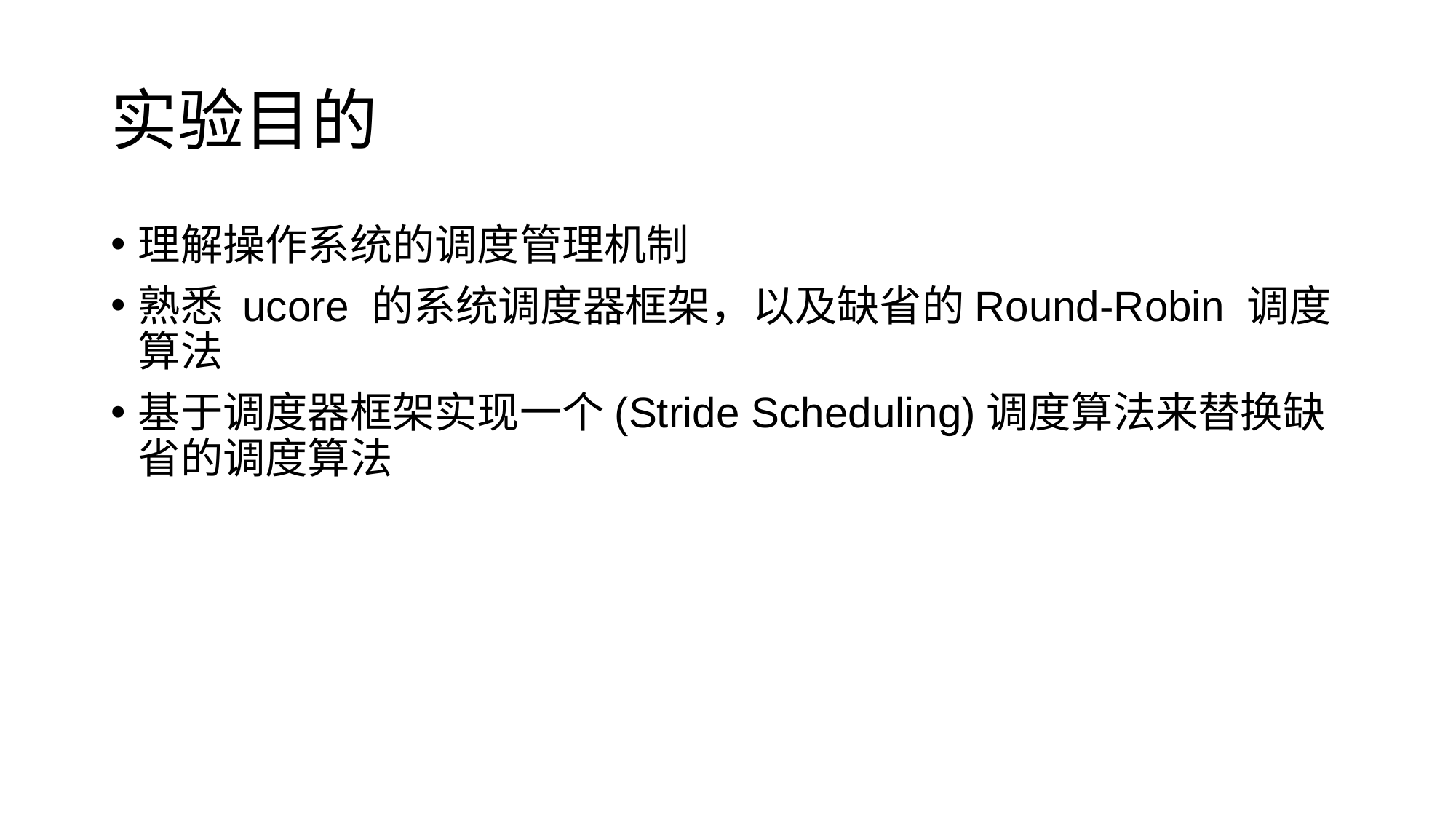

# 实验目的
理解操作系统的调度管理机制
熟悉 ucore 的系统调度器框架，以及缺省的Round-Robin 调度算法
基于调度器框架实现一个(Stride Scheduling)调度算法来替换缺省的调度算法